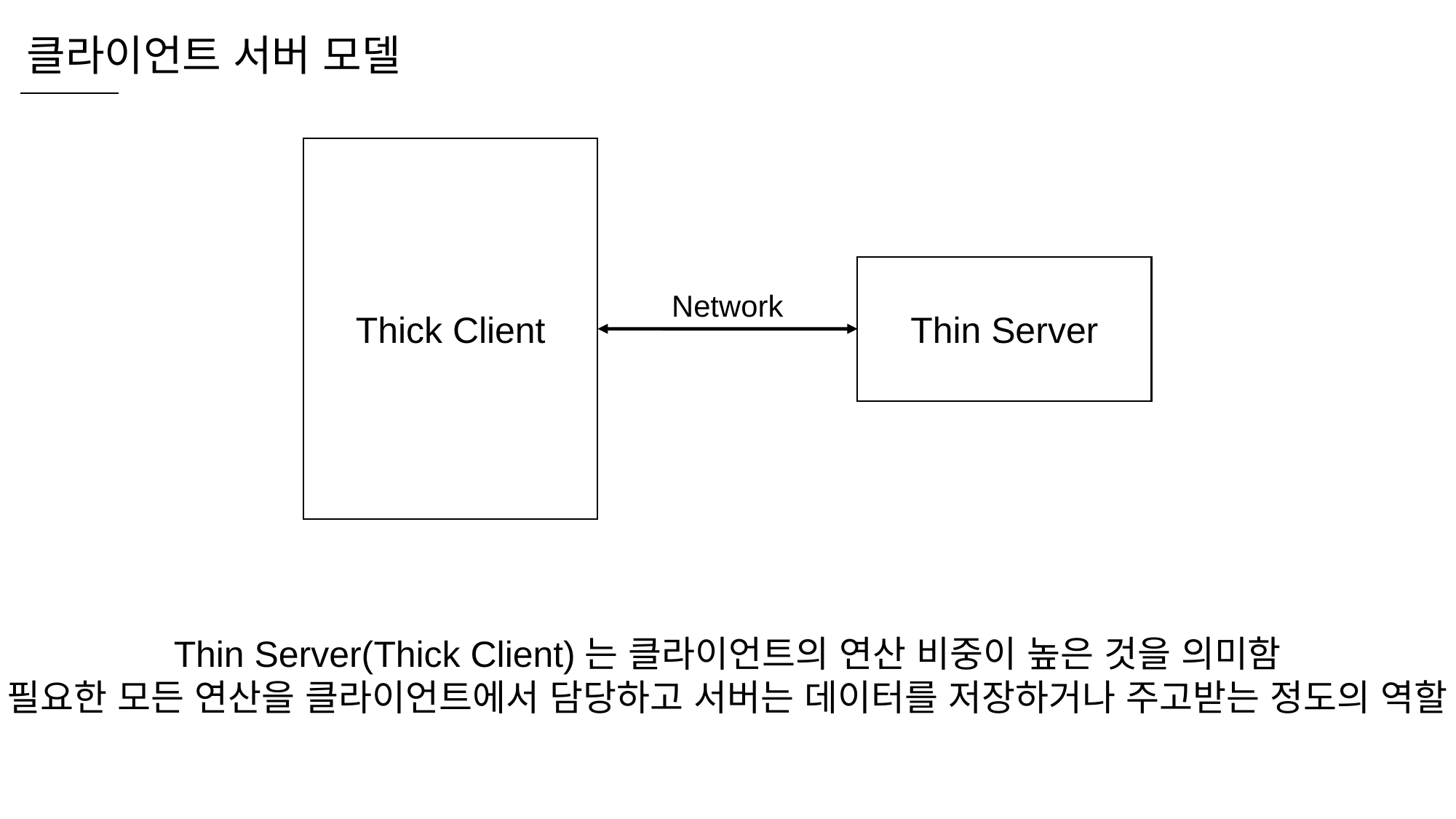

클라이언트 서버 모델
Thick Client
Thin Server
Network
Thin Server(Thick Client)는 클라이언트의 연산 비중이 높은 것을 의미함
필요한 모든 연산을 클라이언트에서 담당하고 서버는 데이터를 저장하거나 주고받는 정도의 역할